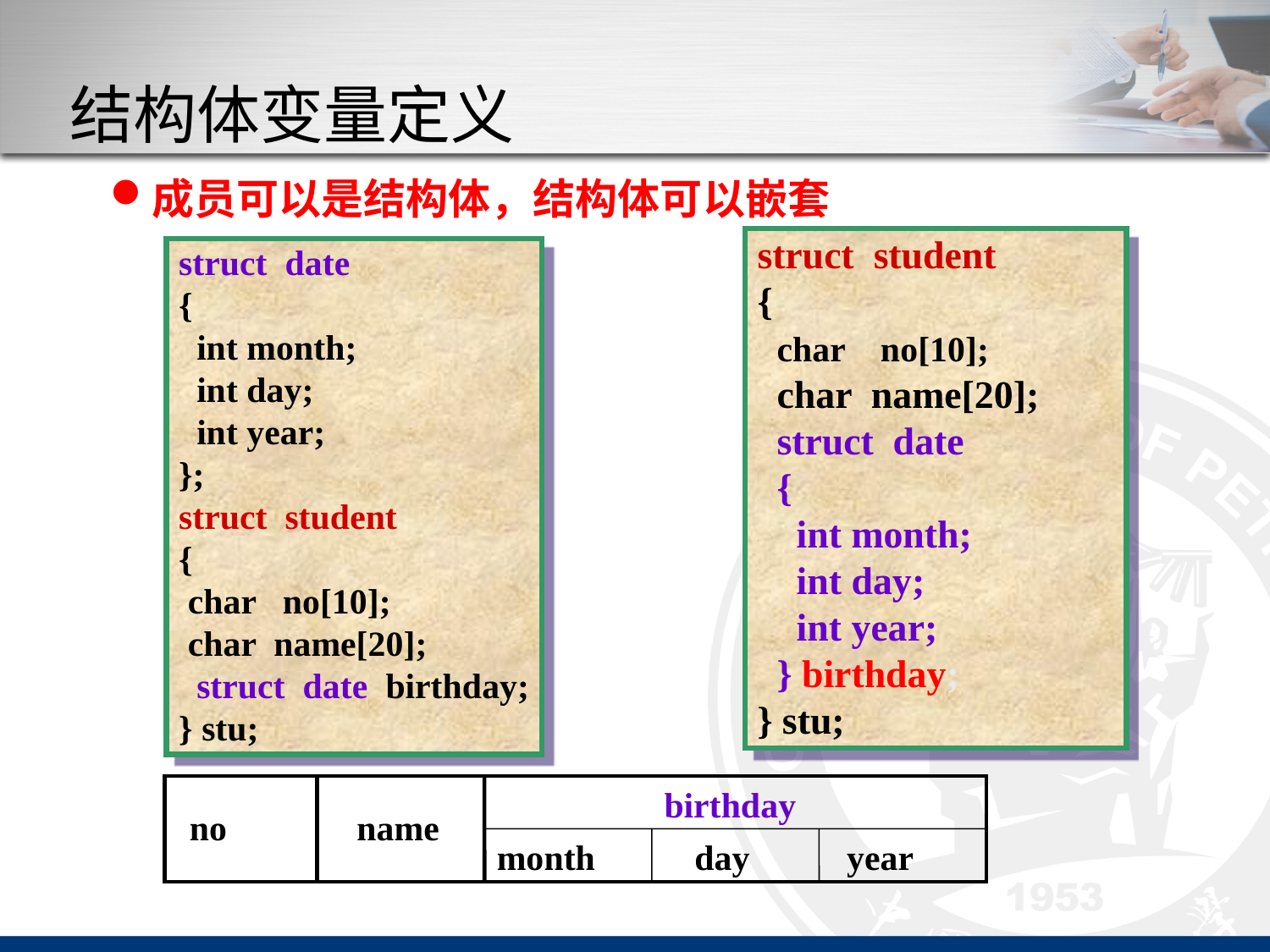

# 结构体变量定义
成员可以是结构体，结构体可以嵌套
struct  student
{
  char    no[10];
  char  name[20];
  struct  date
  {
    int month;
    int day;
    int year;
  } birthday;
} stu;
struct  date
{
  int month;
  int day;
  int year;
};
struct  student
{
 char   no[10];
 char  name[20];
  struct  date  birthday;
} stu;

birthday
no
name

month

day

year